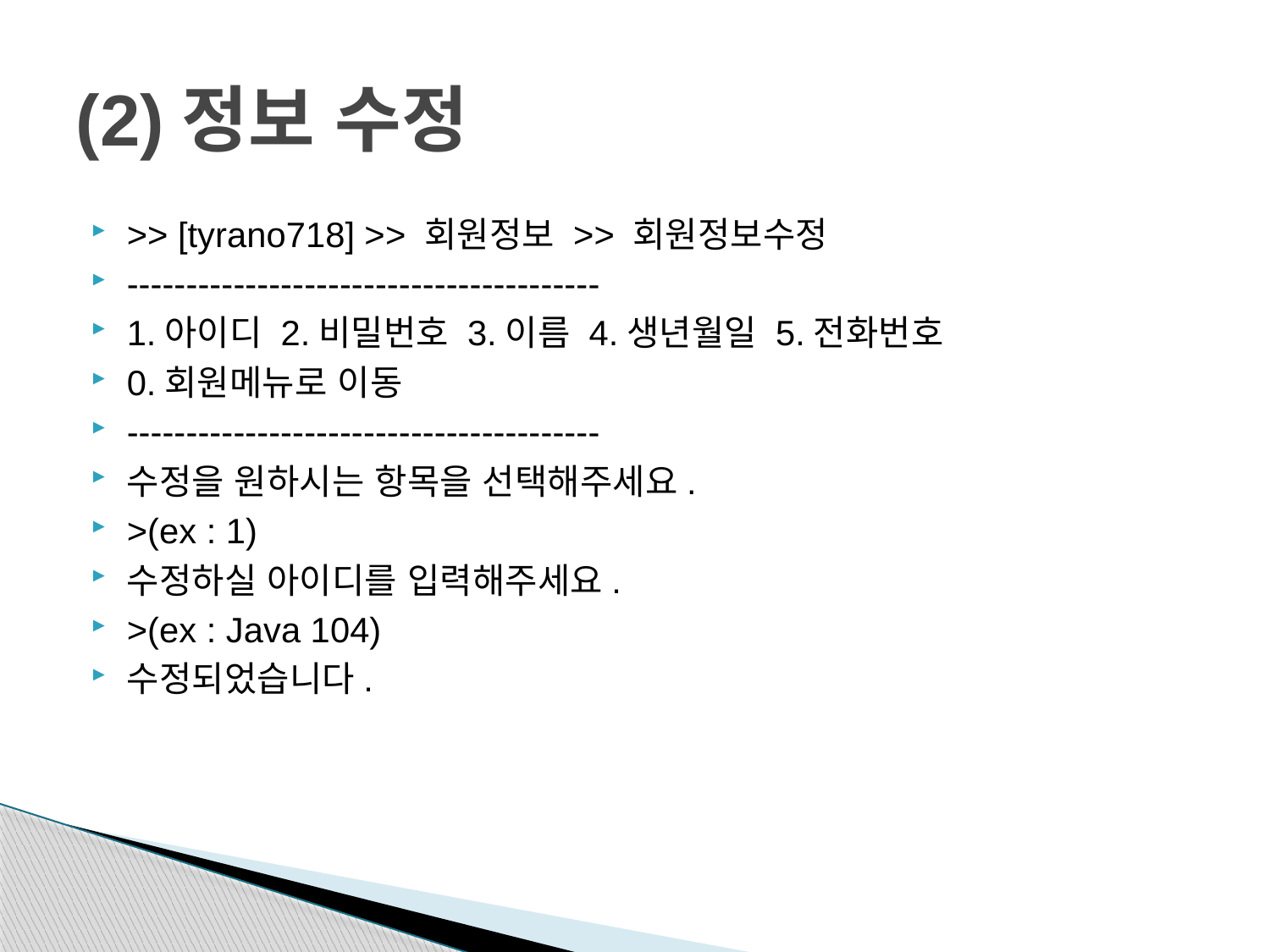

# (2)정보 수정
>> [tyrano718] >> 회원정보 >> 회원정보수정
----------------------------------------
1.아이디 2.비밀번호 3.이름 4.생년월일 5.전화번호
0.회원메뉴로 이동
----------------------------------------
수정을 원하시는 항목을 선택해주세요.
>(ex : 1)
수정하실 아이디를 입력해주세요.
>(ex : Java 104)
수정되었습니다.